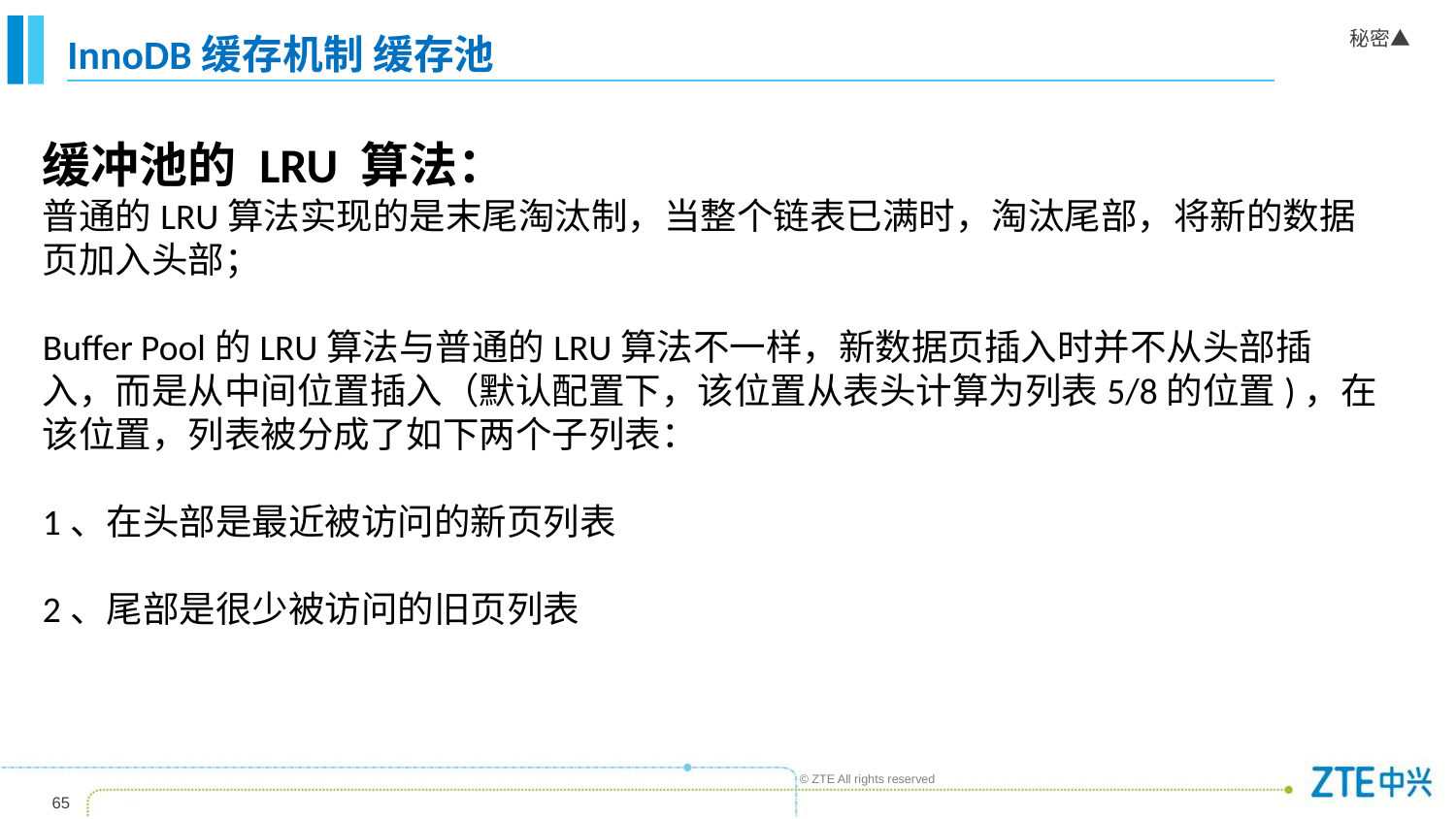

# InnoDB缓存机制 缓存池
缓冲池的 LRU 算法：
普通的LRU算法实现的是末尾淘汰制，当整个链表已满时，淘汰尾部，将新的数据页加入头部；

Buffer Pool的LRU算法与普通的LRU算法不一样，新数据页插入时并不从头部插入，而是从中间位置插入（默认配置下，该位置从表头计算为列表5/8的位置)，在该位置，列表被分成了如下两个子列表：

1、在头部是最近被访问的新页列表

2、尾部是很少被访问的旧页列表